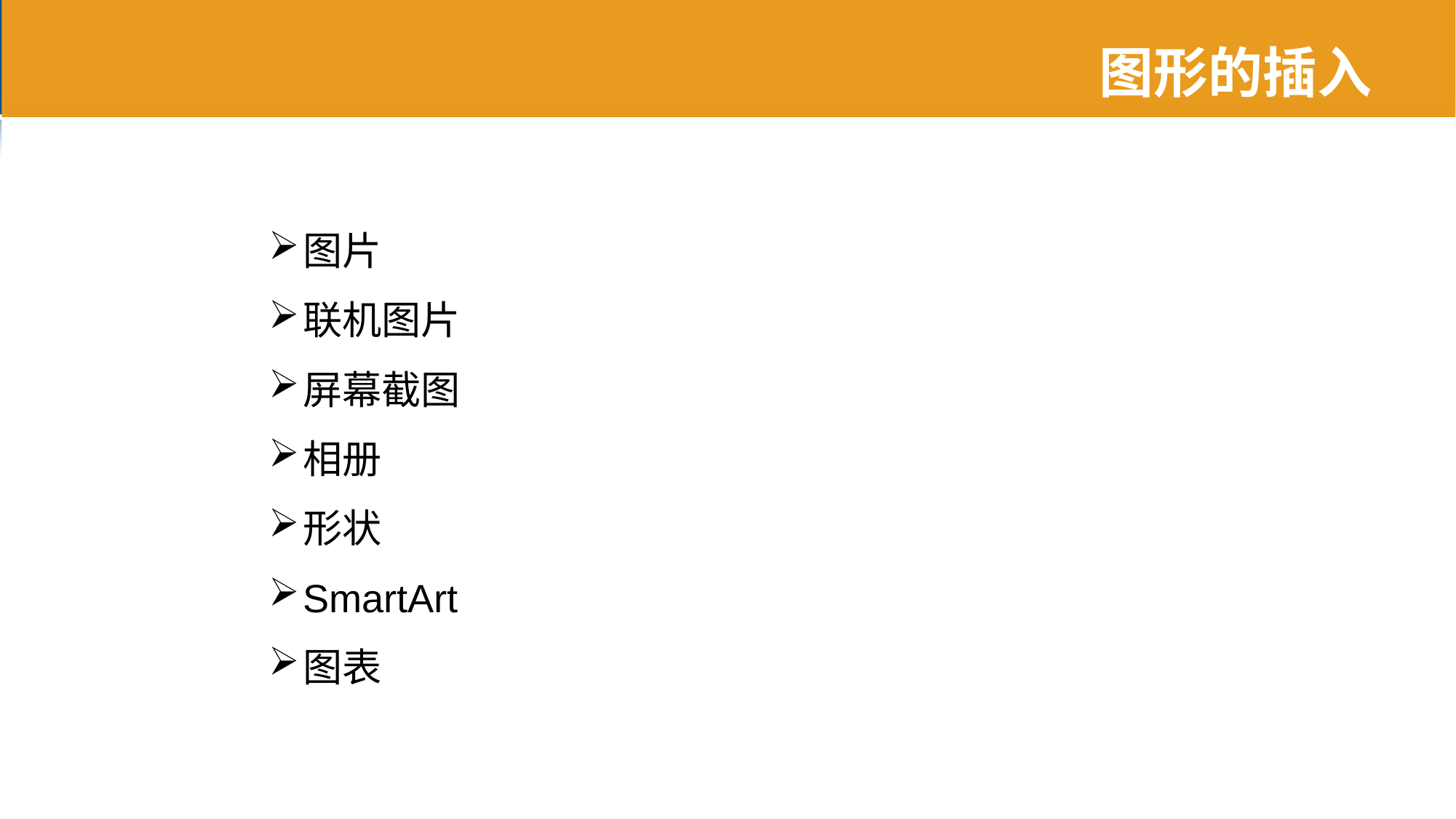

图形的插入

图片
联机图片
屏幕截图
相册
形状
SmartArt
图表